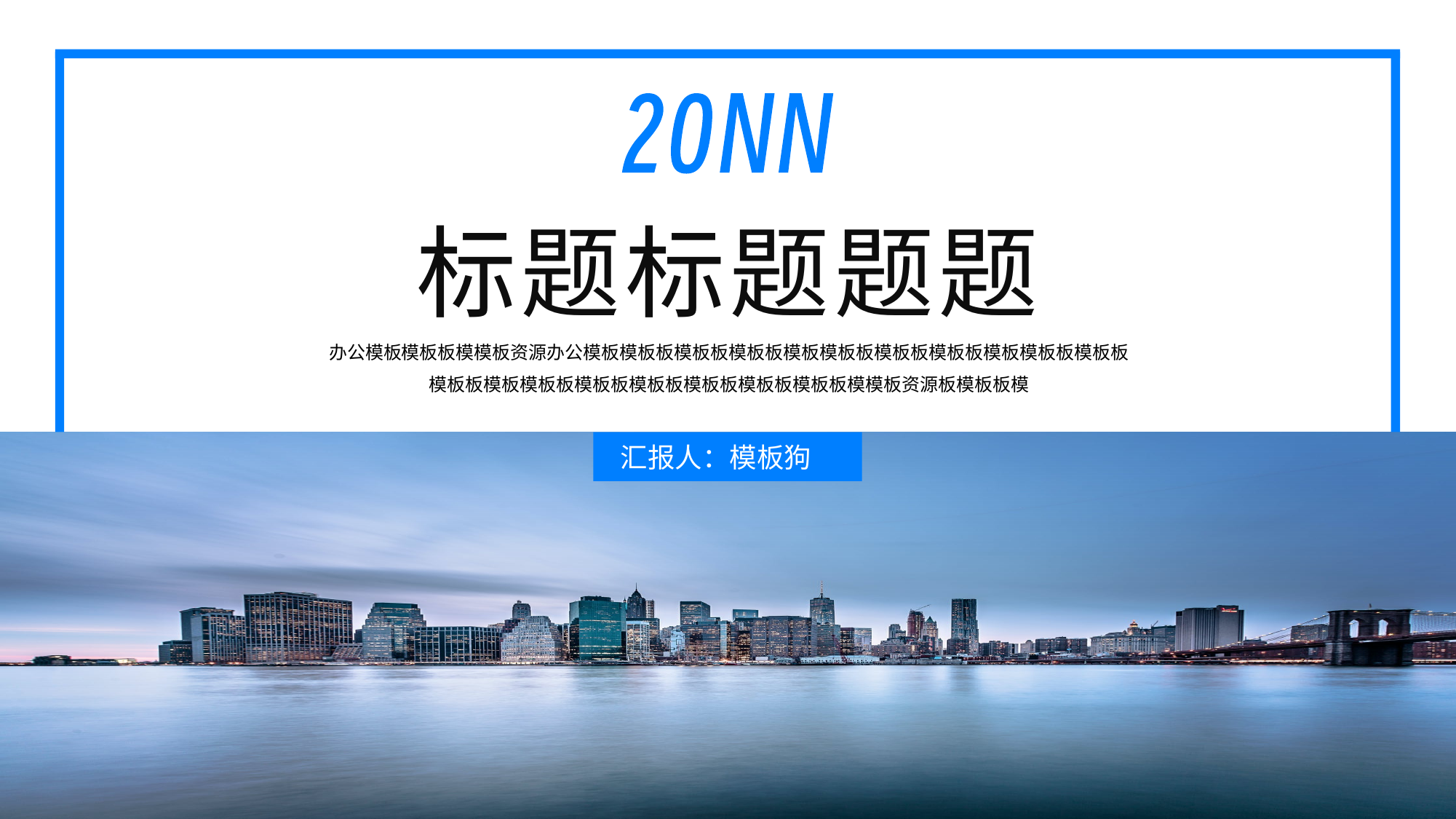

标题标题题题
办公模板模板板模模板资源办公模板模板板模板板模板板模板模板板模板板模板板模板模板板模板板模板板模板模板板模板板模板板模板板模板板模板板模模板资源板模板板模

汇报人：模板狗